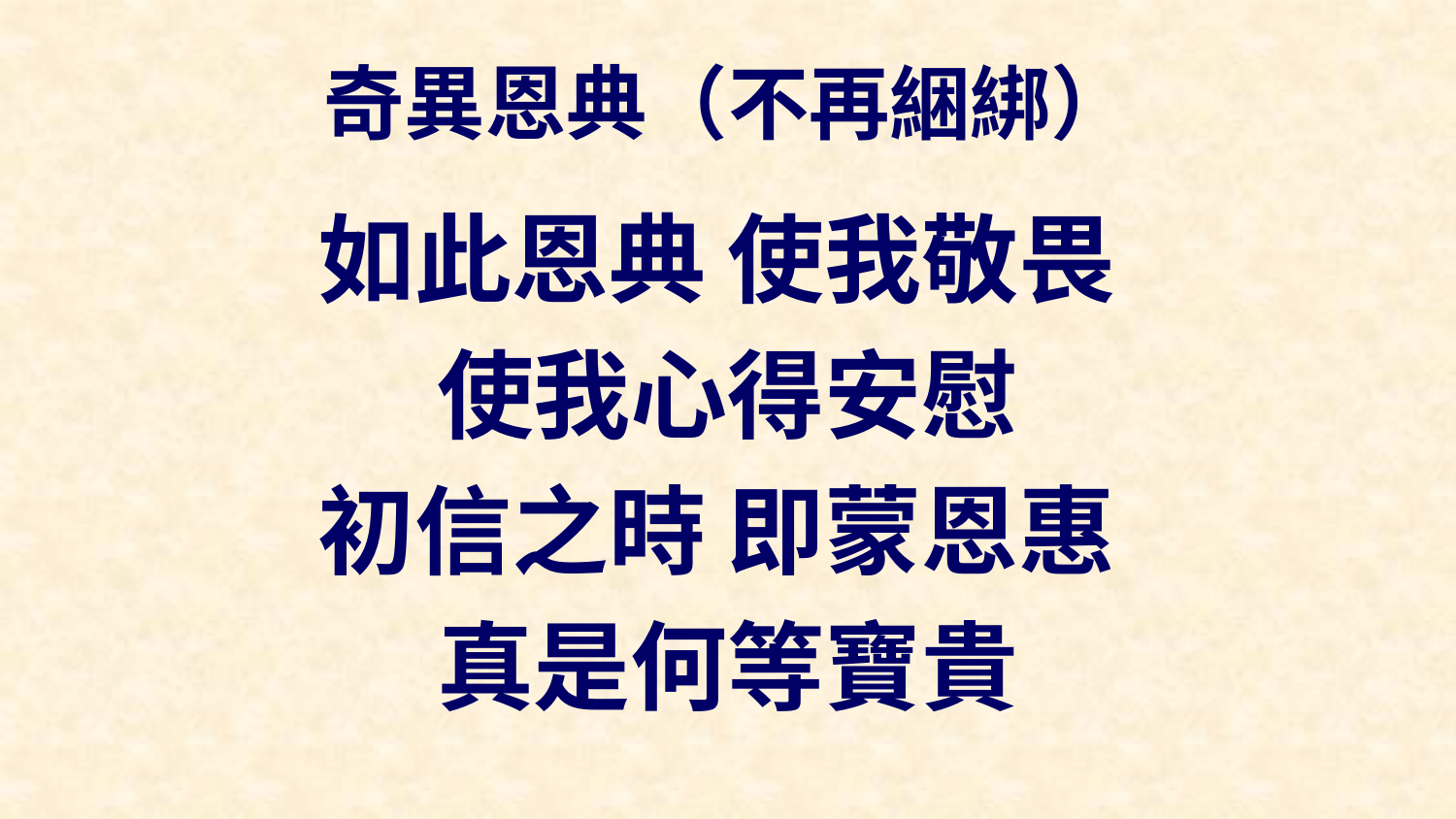

# 奇異恩典（不再綑綁）
如此恩典 使我敬畏
使我心得安慰
初信之時 即蒙恩惠
真是何等寶貴